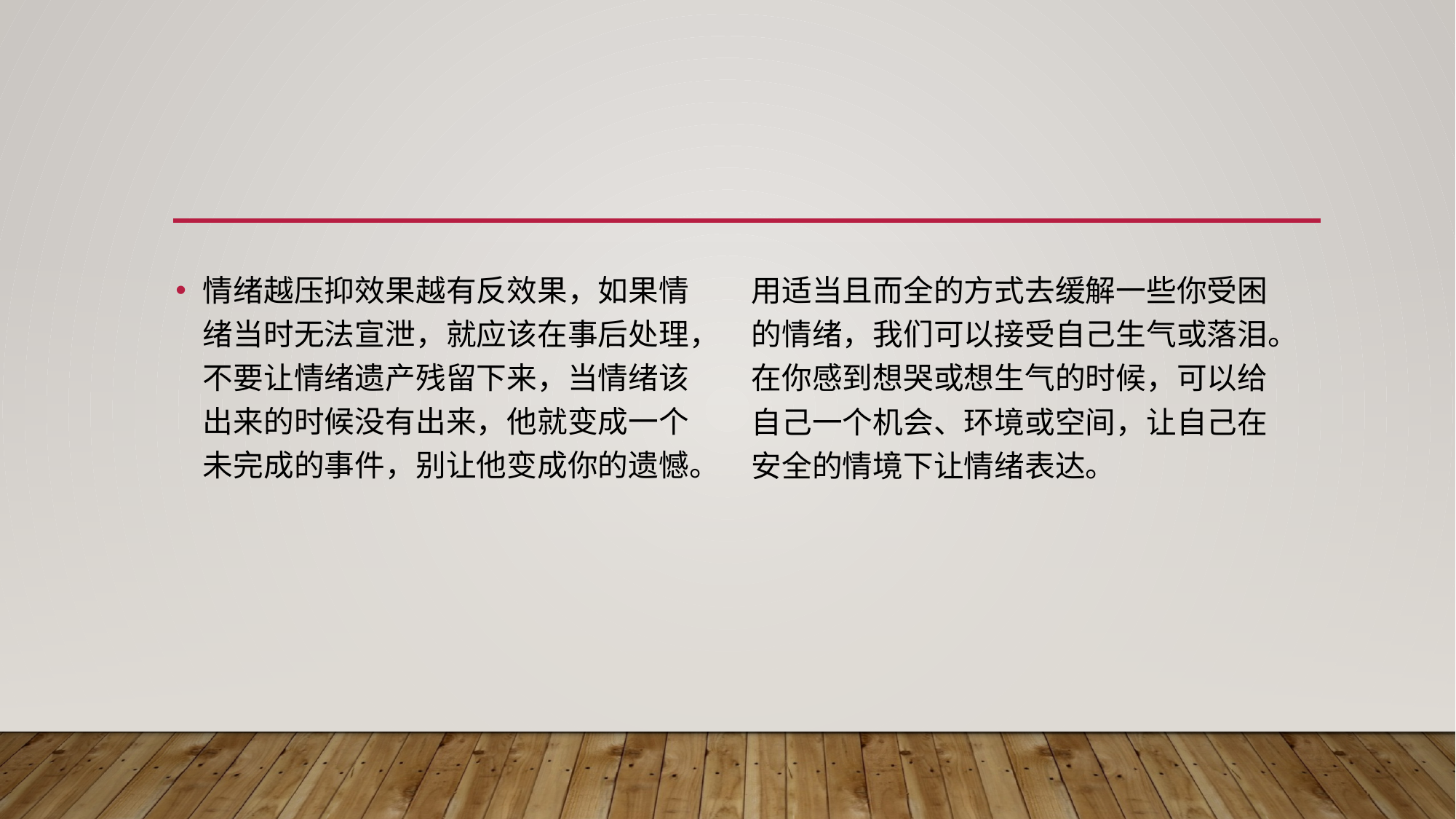

#
情绪越压抑效果越有反效果，如果情绪当时无法宣泄，就应该在事后处理，不要让情绪遗产残留下来，当情绪该出来的时候没有出来，他就变成一个未完成的事件，别让他变成你的遗憾。

用适当且而全的方式去缓解一些你受困的情绪，我们可以接受自己生气或落泪。在你感到想哭或想生气的时候，可以给自己一个机会、环境或空间，让自己在安全的情境下让情绪表达。